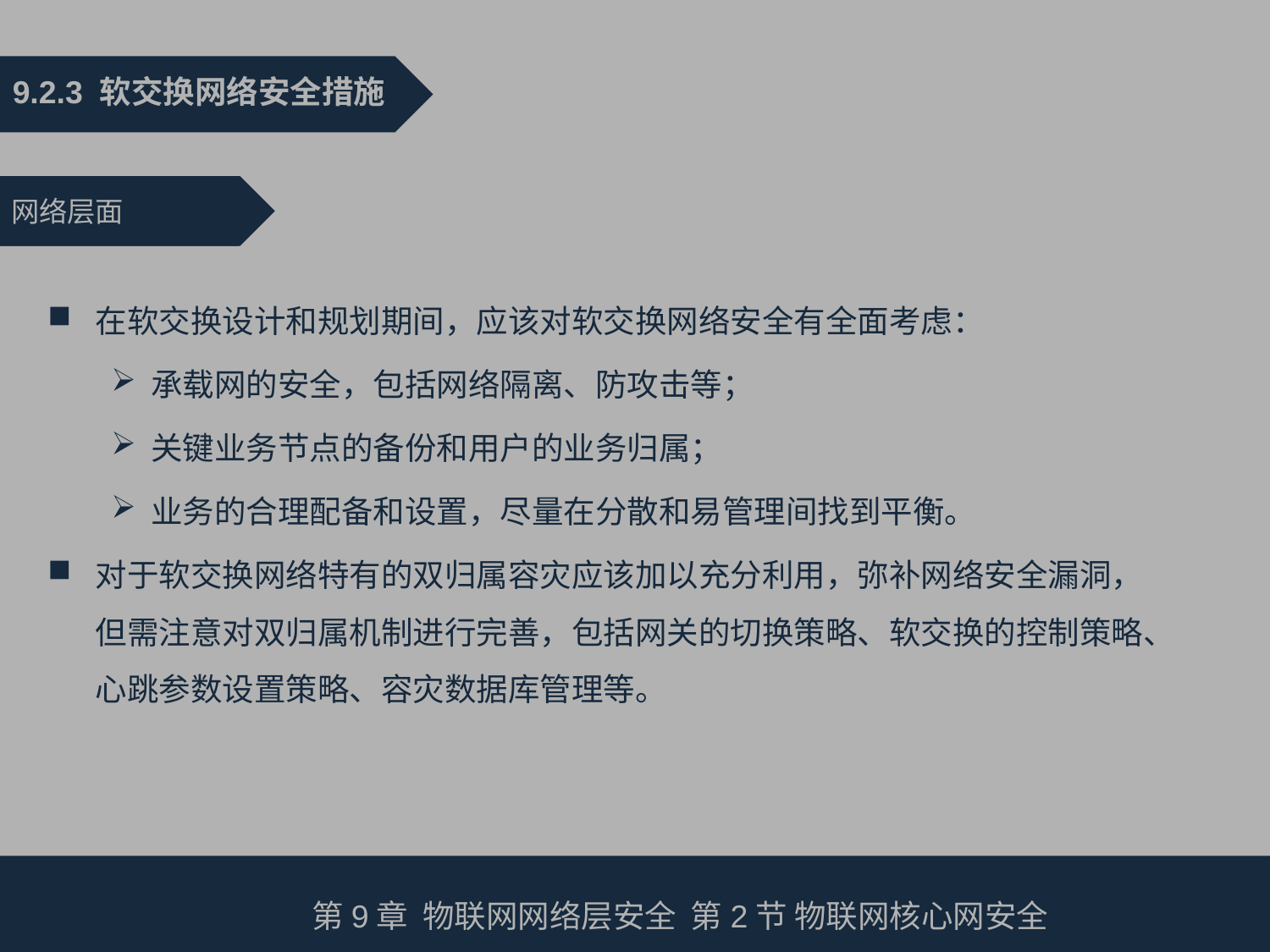

9.2.3 软交换网络安全措施
网络层面
在软交换设计和规划期间，应该对软交换网络安全有全面考虑：
承载网的安全，包括网络隔离、防攻击等；
关键业务节点的备份和用户的业务归属；
业务的合理配备和设置，尽量在分散和易管理间找到平衡。
对于软交换网络特有的双归属容灾应该加以充分利用，弥补网络安全漏洞，但需注意对双归属机制进行完善，包括网关的切换策略、软交换的控制策略、心跳参数设置策略、容灾数据库管理等。
第9章  物联网网络层安全  第2节 物联网核心网安全